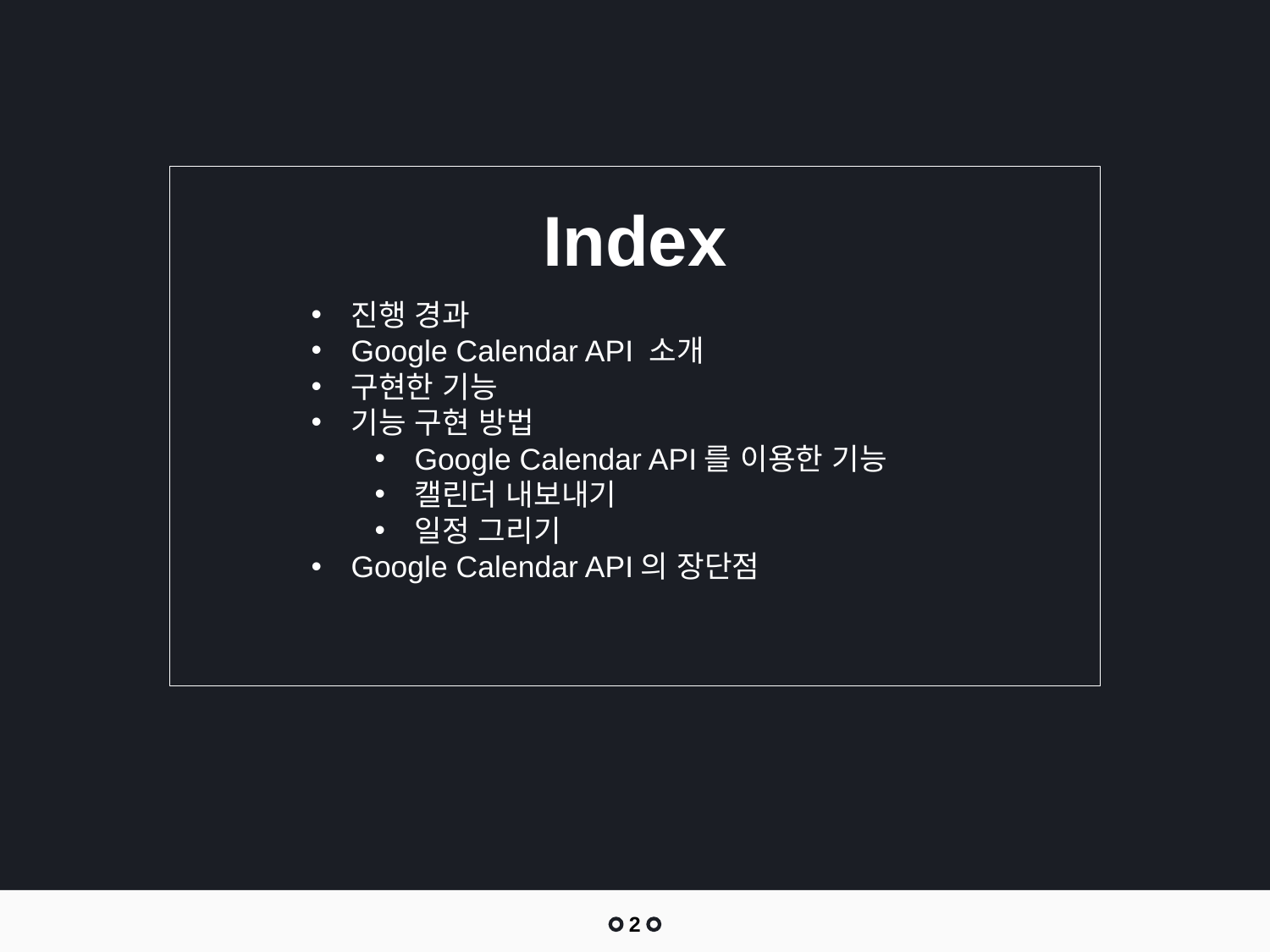

Index
진행 경과
Google Calendar API 소개
구현한 기능
기능 구현 방법
Google Calendar API를 이용한 기능
캘린더 내보내기
일정 그리기
Google Calendar API의 장단점
2